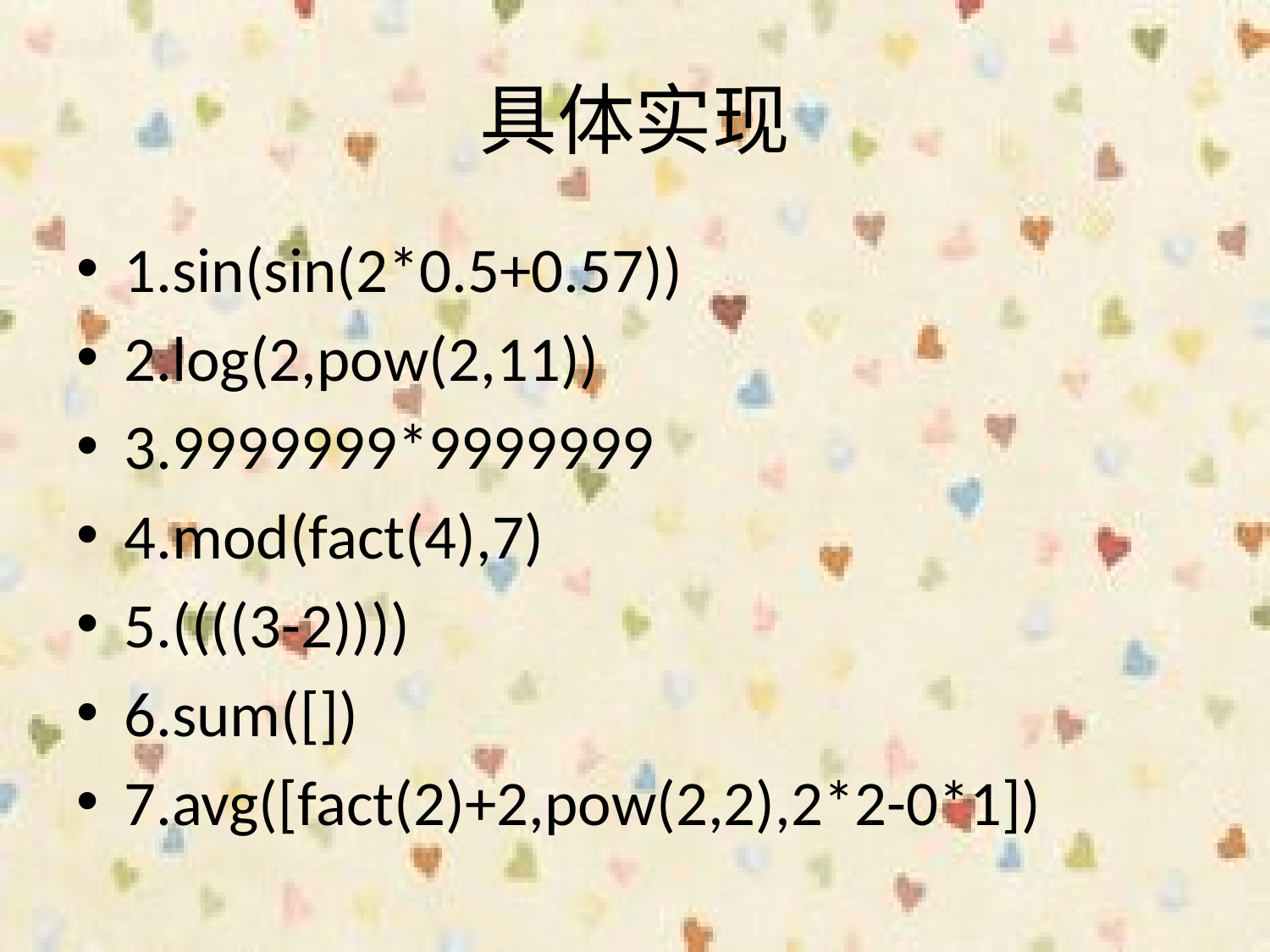

# 具体实现
1.sin(sin(2*0.5+0.57))
2.log(2,pow(2,11))
3.9999999*9999999
4.mod(fact(4),7)
5.((((3-2))))
6.sum([])
7.avg([fact(2)+2,pow(2,2),2*2-0*1])